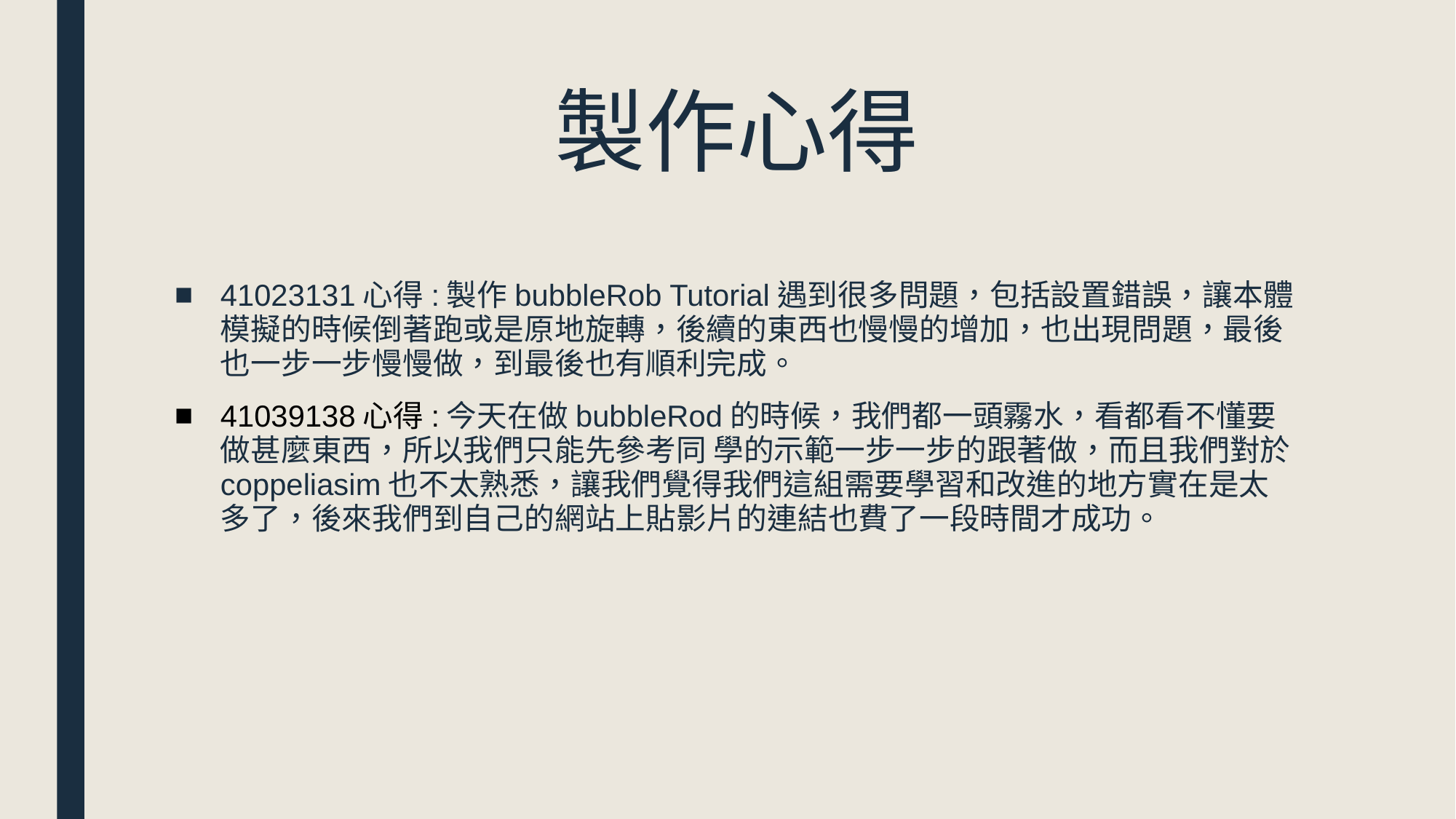

# 製作心得
41023131心得:製作bubbleRob Tutorial遇到很多問題，包括設置錯誤，讓本體模擬的時候倒著跑或是原地旋轉，後續的東西也慢慢的增加，也出現問題，最後也一步一步慢慢做，到最後也有順利完成。
41039138心得:今天在做bubbleRod的時候，我們都一頭霧水，看都看不懂要做甚麼東西，所以我們只能先參考同 學的示範一步一步的跟著做，而且我們對於coppeliasim也不太熟悉，讓我們覺得我們這組需要學習和改進的地方實在是太多了，後來我們到自己的網站上貼影片的連結也費了一段時間才成功。